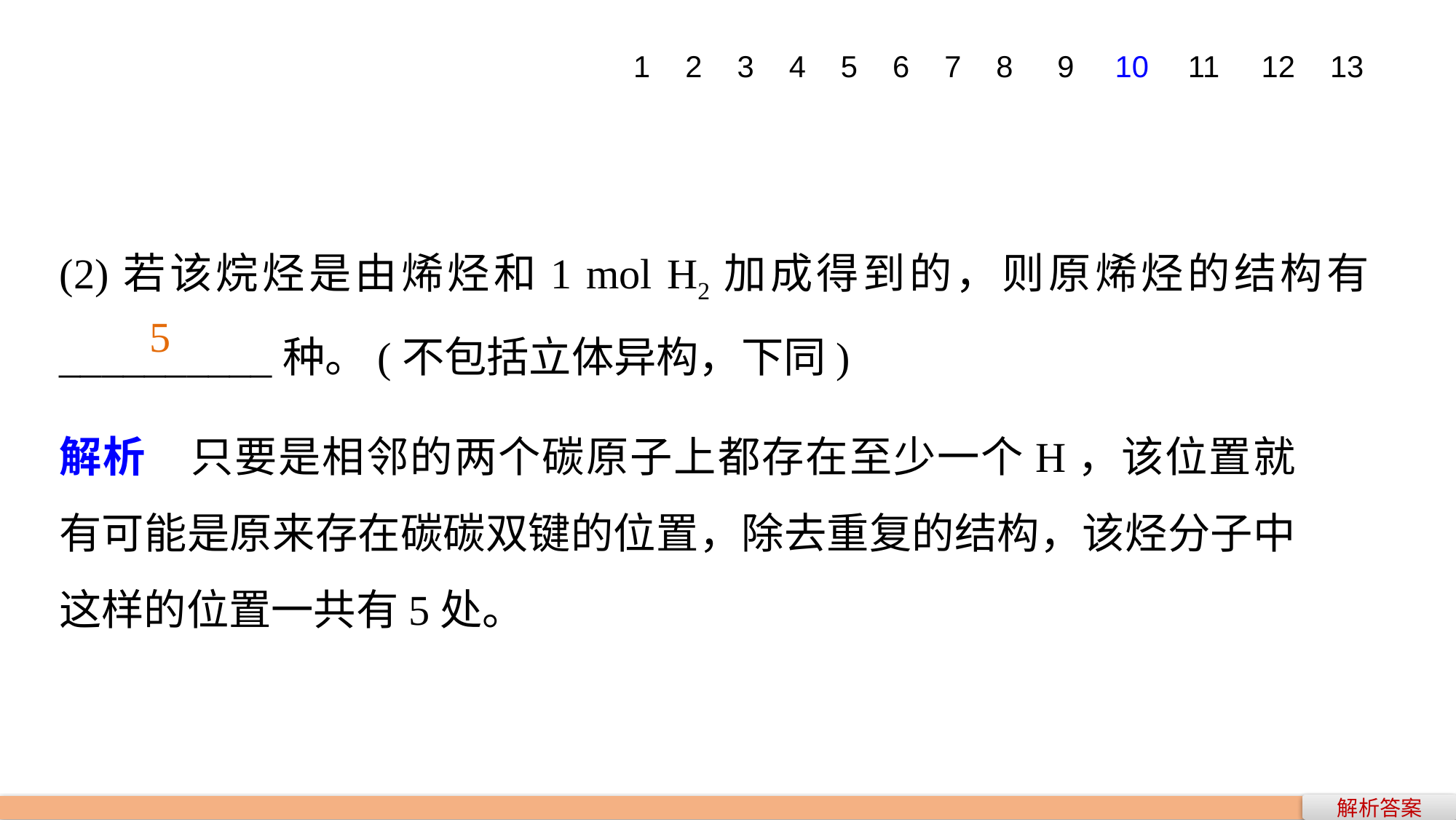

1
2
3
4
5
6
7
8
9
10
11
12
13
(2)若该烷烃是由烯烃和1 mol H2加成得到的，则原烯烃的结构有__________种。(不包括立体异构，下同)
5
解析　只要是相邻的两个碳原子上都存在至少一个H，该位置就有可能是原来存在碳碳双键的位置，除去重复的结构，该烃分子中这样的位置一共有5处。
解析答案